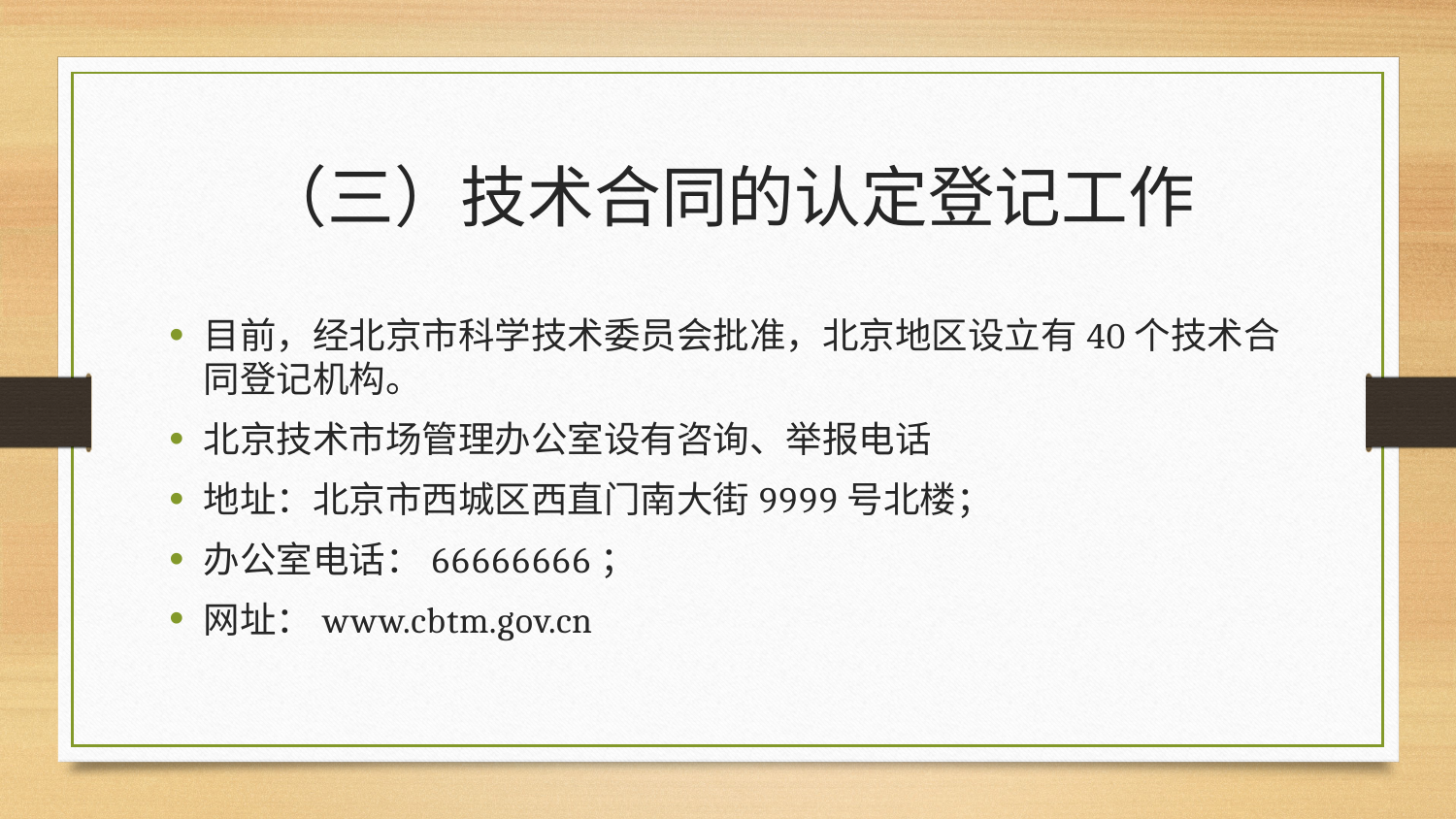

# （三）技术合同的认定登记工作
目前，经北京市科学技术委员会批准，北京地区设立有40个技术合同登记机构。
北京技术市场管理办公室设有咨询、举报电话
地址：北京市西城区西直门南大街9999号北楼；
办公室电话：66666666；
网址：www.cbtm.gov.cn